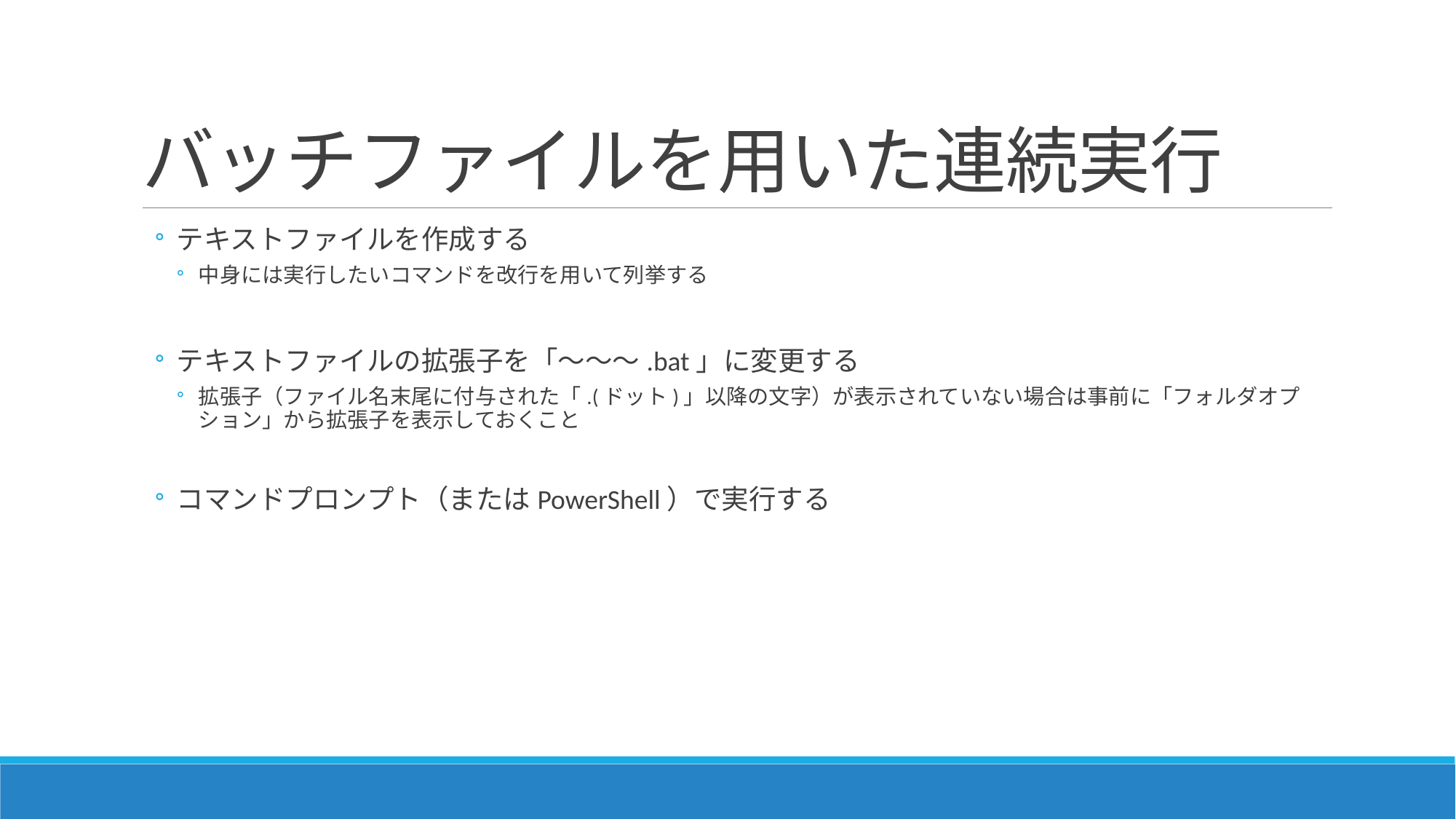

# バッチファイルを用いた連続実行
テキストファイルを作成する
中身には実行したいコマンドを改行を用いて列挙する

テキストファイルの拡張子を「～～～.bat」に変更する
拡張子（ファイル名末尾に付与された「.(ドット)」以降の文字）が表示されていない場合は事前に「フォルダオプション」から拡張子を表示しておくこと

コマンドプロンプト（またはPowerShell）で実行する